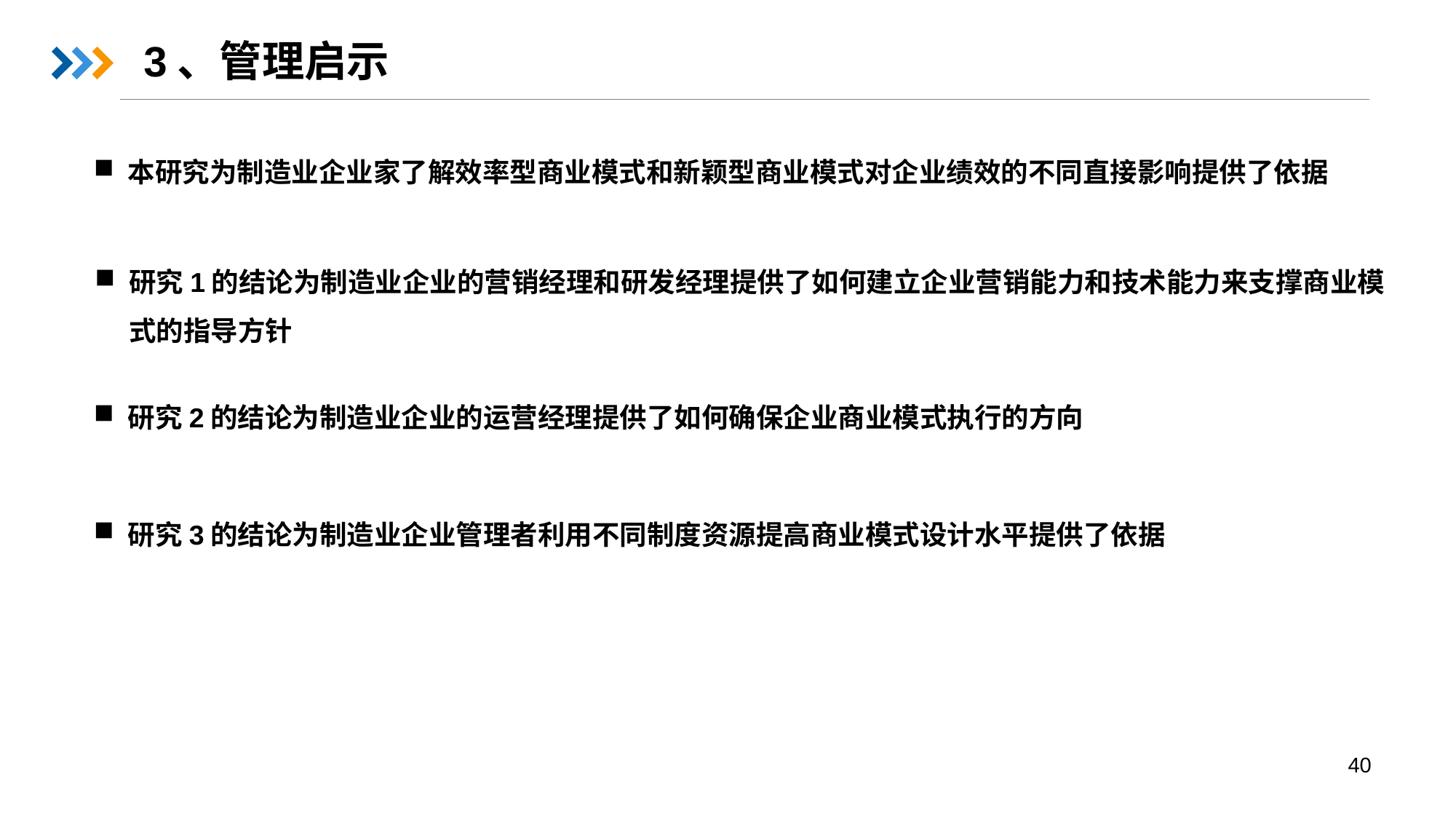

# 3、管理启示
本研究为制造业企业家了解效率型商业模式和新颖型商业模式对企业绩效的不同直接影响提供了依据
研究1的结论为制造业企业的营销经理和研发经理提供了如何建立企业营销能力和技术能力来支撑商业模式的指导方针
研究2的结论为制造业企业的运营经理提供了如何确保企业商业模式执行的方向
研究3的结论为制造业企业管理者利用不同制度资源提高商业模式设计水平提供了依据
40